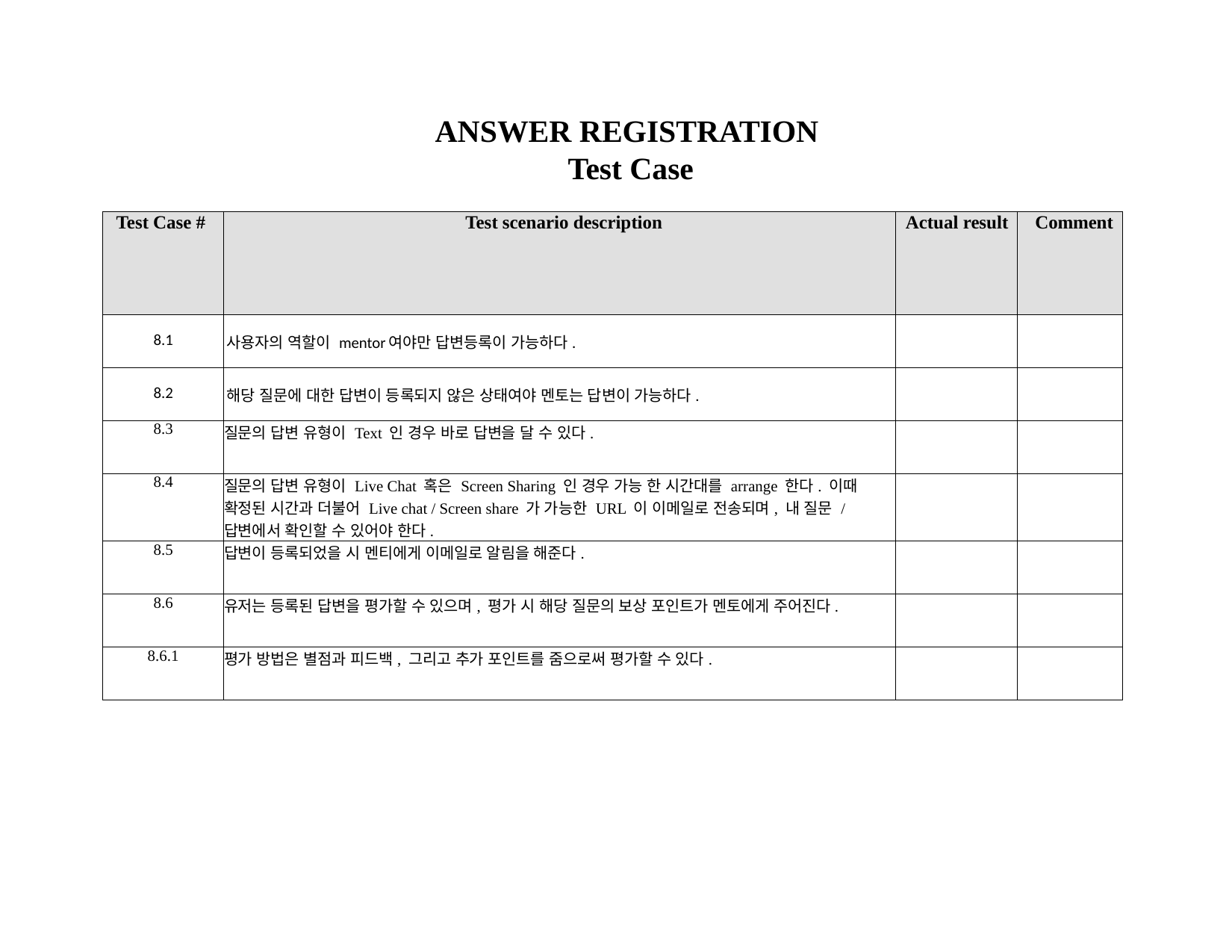

# ANSWER REGISTRATION  Test Case
| Test Case # | Test scenario description | Actual result | Comment |
| --- | --- | --- | --- |
| 8.1 | 사용자의 역할이 mentor여야만 답변등록이 가능하다. |  |  |
| 8.2 | 해당 질문에 대한 답변이 등록되지 않은 상태여야 멘토는 답변이 가능하다. |  |  |
| 8.3 | 질문의 답변 유형이 Text 인 경우 바로 답변을 달 수 있다. |  |  |
| 8.4 | 질문의 답변 유형이 Live Chat 혹은 Screen Sharing 인 경우 가능 한 시간대를 arrange 한다. 이때 확정된 시간과 더불어 Live chat / Screen share 가 가능한 URL 이 이메일로 전송되며, 내 질문 / 답변에서 확인할 수 있어야 한다. |  |  |
| 8.5 | 답변이 등록되었을 시 멘티에게 이메일로 알림을 해준다. |  |  |
| 8.6 | 유저는 등록된 답변을 평가할 수 있으며, 평가 시 해당 질문의 보상 포인트가 멘토에게 주어진다. |  |  |
| 8.6.1 | 평가 방법은 별점과 피드백, 그리고 추가 포인트를 줌으로써 평가할 수 있다. |  |  |